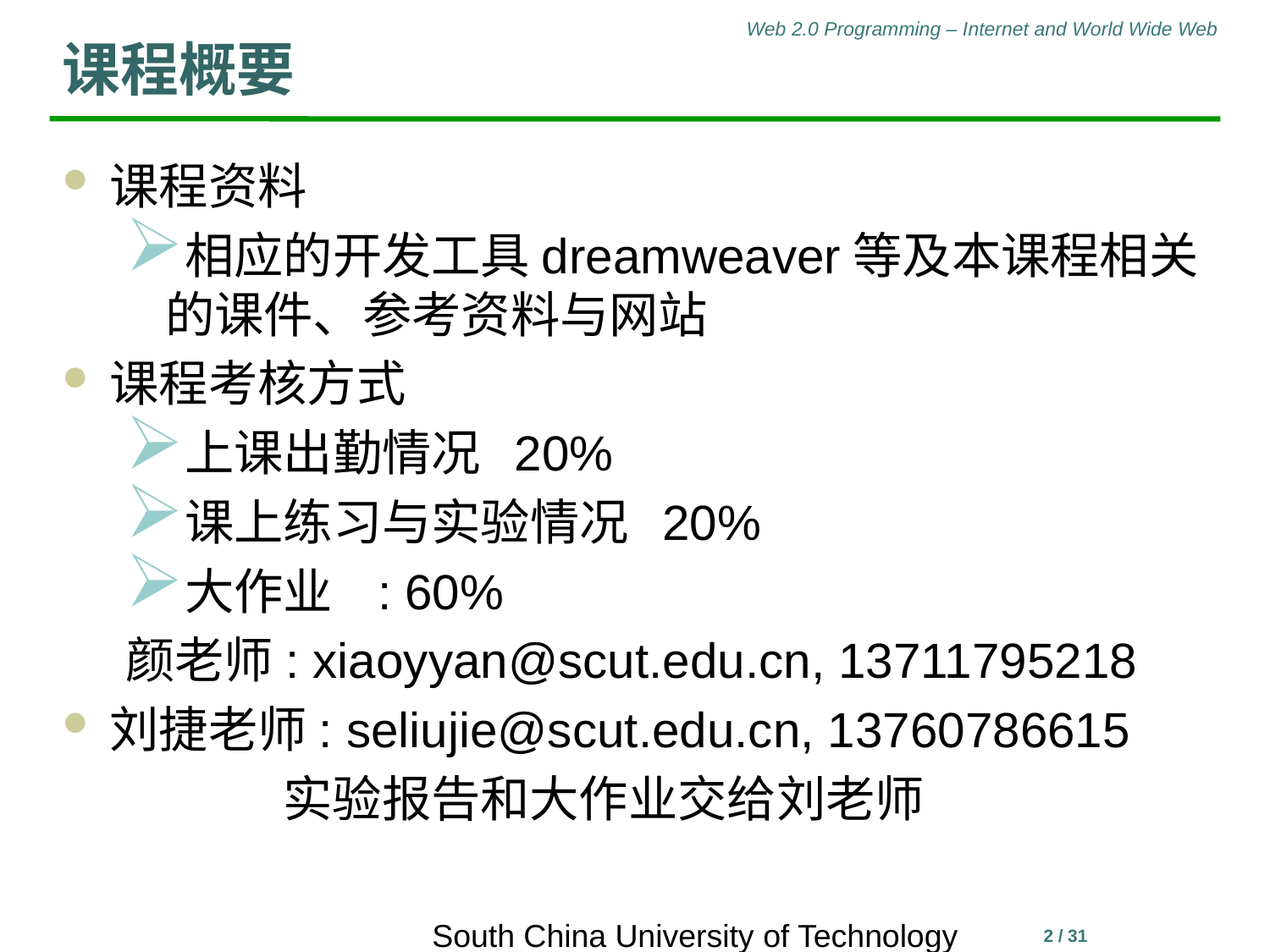

# 课程概要
课程资料
相应的开发工具dreamweaver等及本课程相关的课件、参考资料与网站
课程考核方式
上课出勤情况  20%
课上练习与实验情况  20%
大作业   : 60%
颜老师: xiaoyyan@scut.edu.cn, 13711795218
刘捷老师: seliujie@scut.edu.cn, 13760786615
                   实验报告和大作业交给刘老师